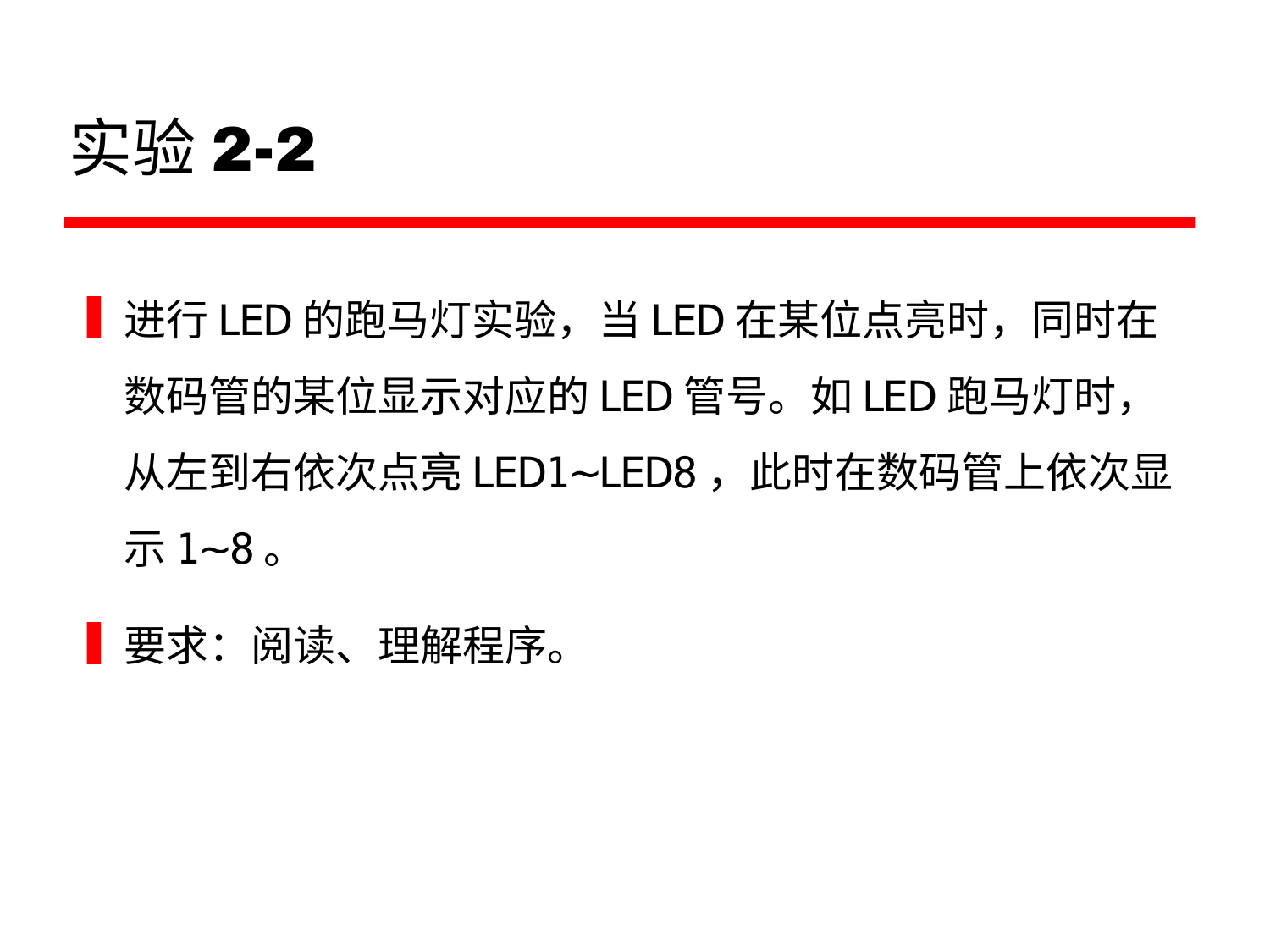

# 实验2-2
进行LED的跑马灯实验，当LED在某位点亮时，同时在数码管的某位显示对应的LED管号。如LED跑马灯时，从左到右依次点亮LED1~LED8，此时在数码管上依次显示1~8。
要求：阅读、理解程序。